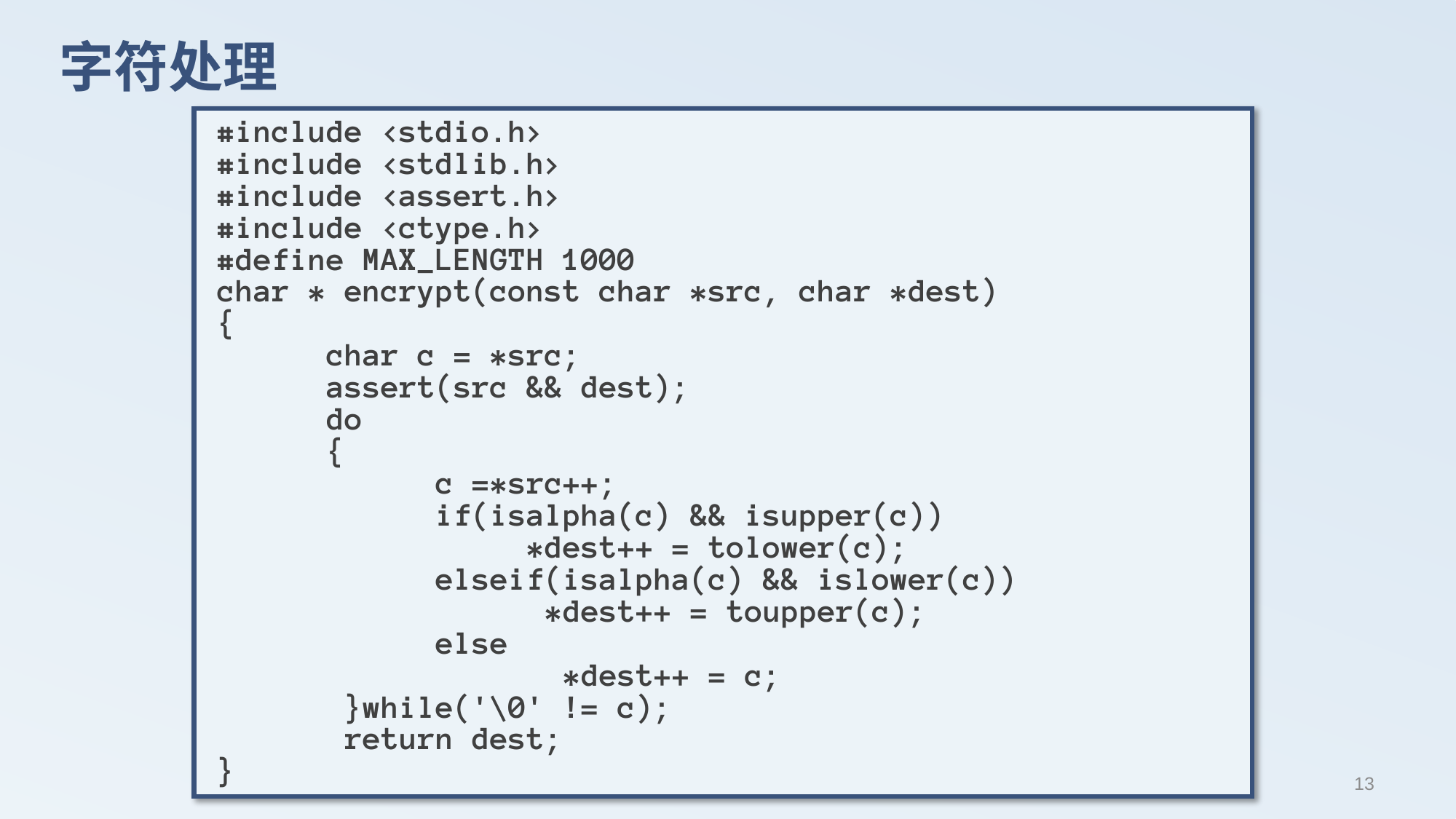

# 字符处理
#include <stdio.h>
#include <stdlib.h>
#include <assert.h>
#include <ctype.h>
#define MAX_LENGTH 1000
char * encrypt(const char *src, char *dest)
{
      char c = *src;
      assert(src && dest);
      do
      {
            c =*src++;
            if(isalpha(c) && isupper(c))
                 *dest++ = tolower(c);
            elseif(isalpha(c) && islower(c))
                  *dest++ = toupper(c);
            else
                   *dest++ = c;
       }while('\0' != c);
       return dest;
}